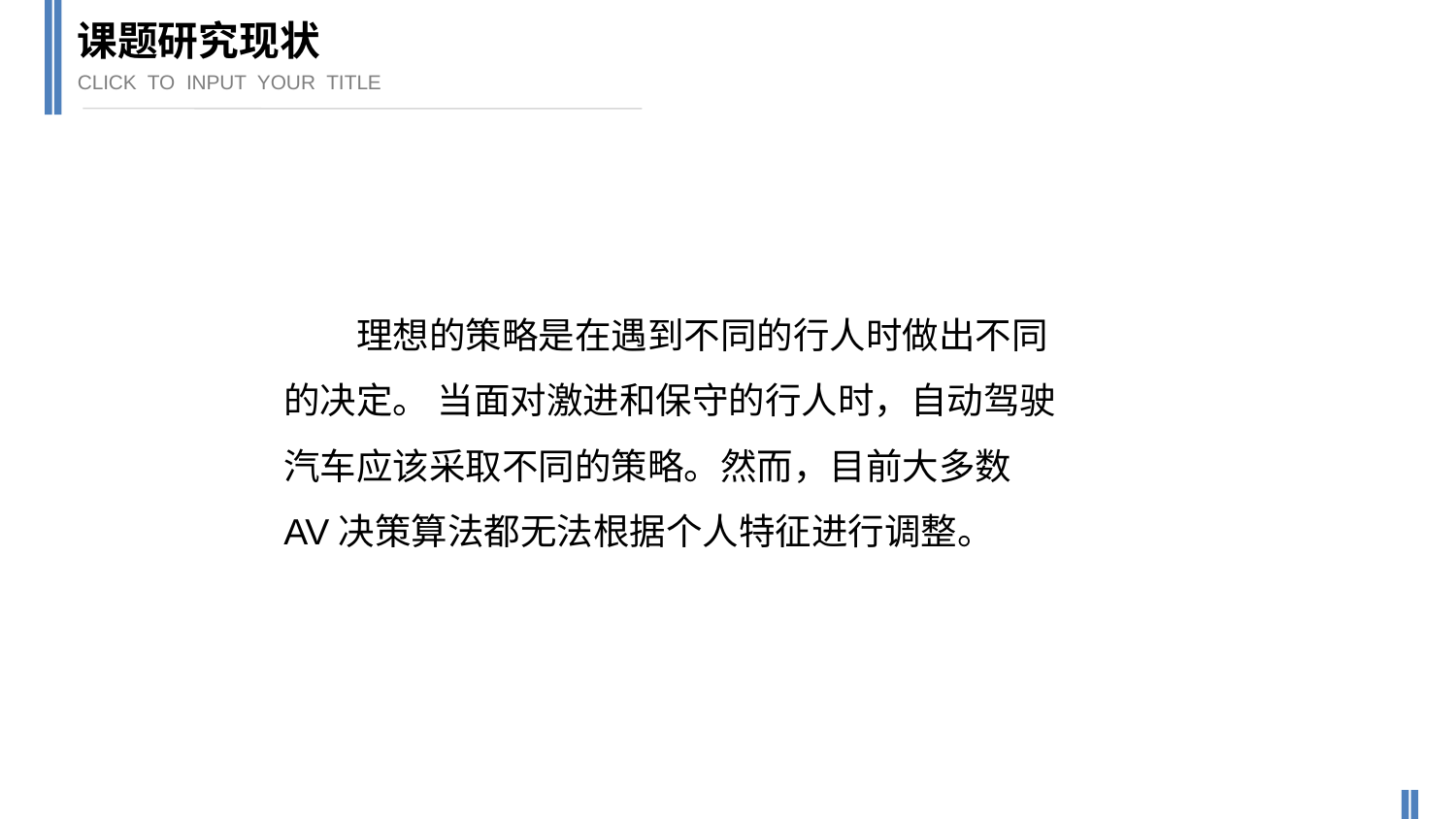

课题研究现状
CLICK  TO  INPUT  YOUR  TITLE
理想的策略是在遇到不同的行人时做出不同的决定。 当面对激进和保守的行人时，自动驾驶汽车应该采取不同的策略。然而，目前大多数AV决策算法都无法根据个人特征进行调整。